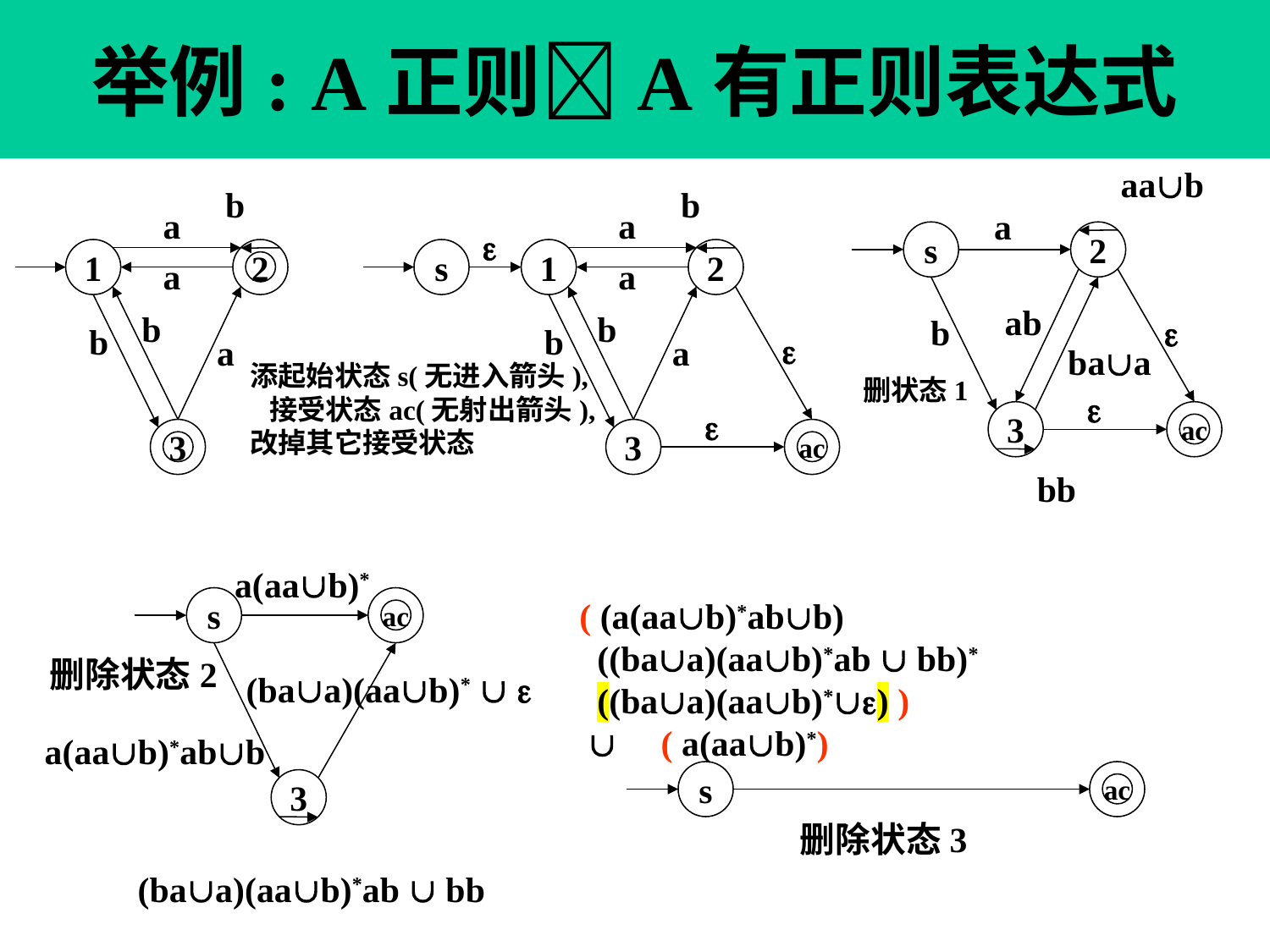

# 举例: A正则⇒A有正则表达式
aa∪b
a
s
2
ab
b
ε
ba∪a
删状态1
ε
3
ac

bb
b
a
1
2
a

b
b
a
3

b
a
ε
s
1
2
a
b
b
ε
a
添起始状态s(无进入箭头),
  接受状态ac(无射出箭头),
改掉其它接受状态
ε
3
ac

a(aa∪b)*
s
ac

删除状态2
(ba∪a)(aa∪b)* ∪ ε
a(aa∪b)*ab∪b
3
(ba∪a)(aa∪b)*ab ∪ bb
( (a(aa∪b)*ab∪b)
  ((ba∪a)(aa∪b)*ab ∪ bb)*
  ((ba∪a)(aa∪b)*∪ε) )
 ∪     ( a(aa∪b)*)
s
ac

删除状态3